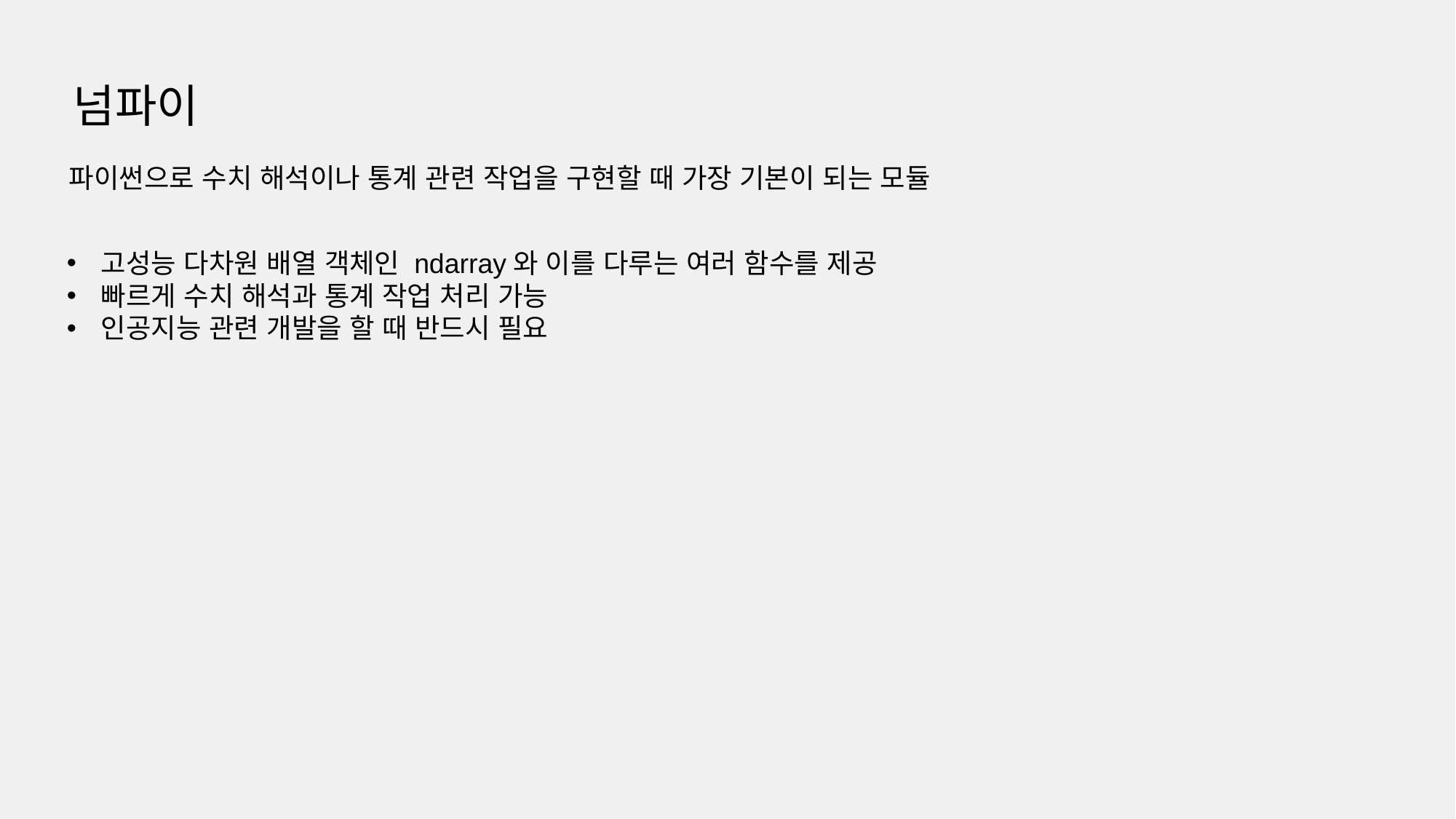

넘파이
파이썬으로 수치 해석이나 통계 관련 작업을 구현할 때 가장 기본이 되는 모듈
고성능 다차원 배열 객체인 ndarray와 이를 다루는 여러 함수를 제공
빠르게 수치 해석과 통계 작업 처리 가능
인공지능 관련 개발을 할 때 반드시 필요